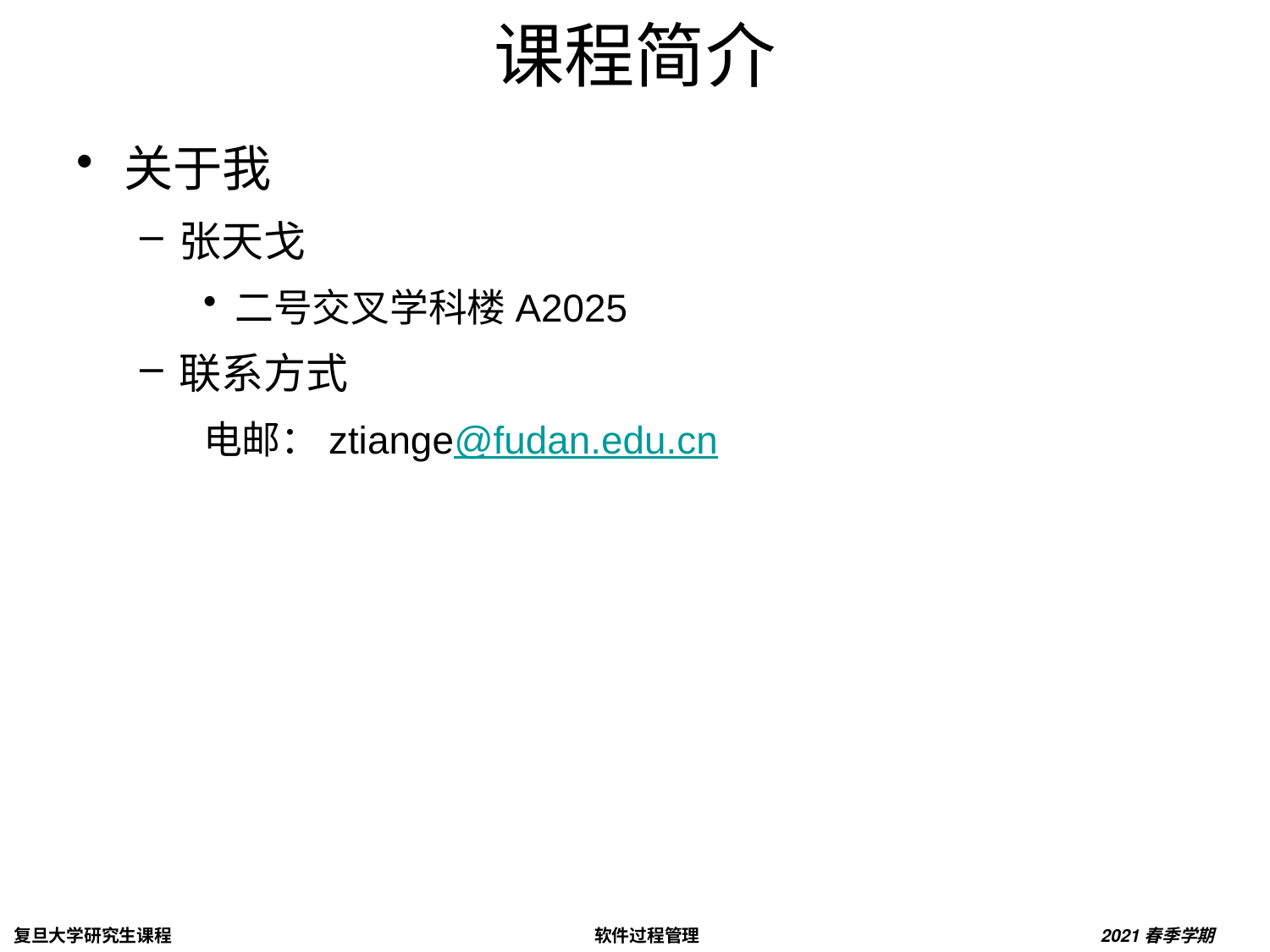

# 课程简介
关于我
张天戈
二号交叉学科楼A2025
联系方式
电邮：ztiange@fudan.edu.cn
2